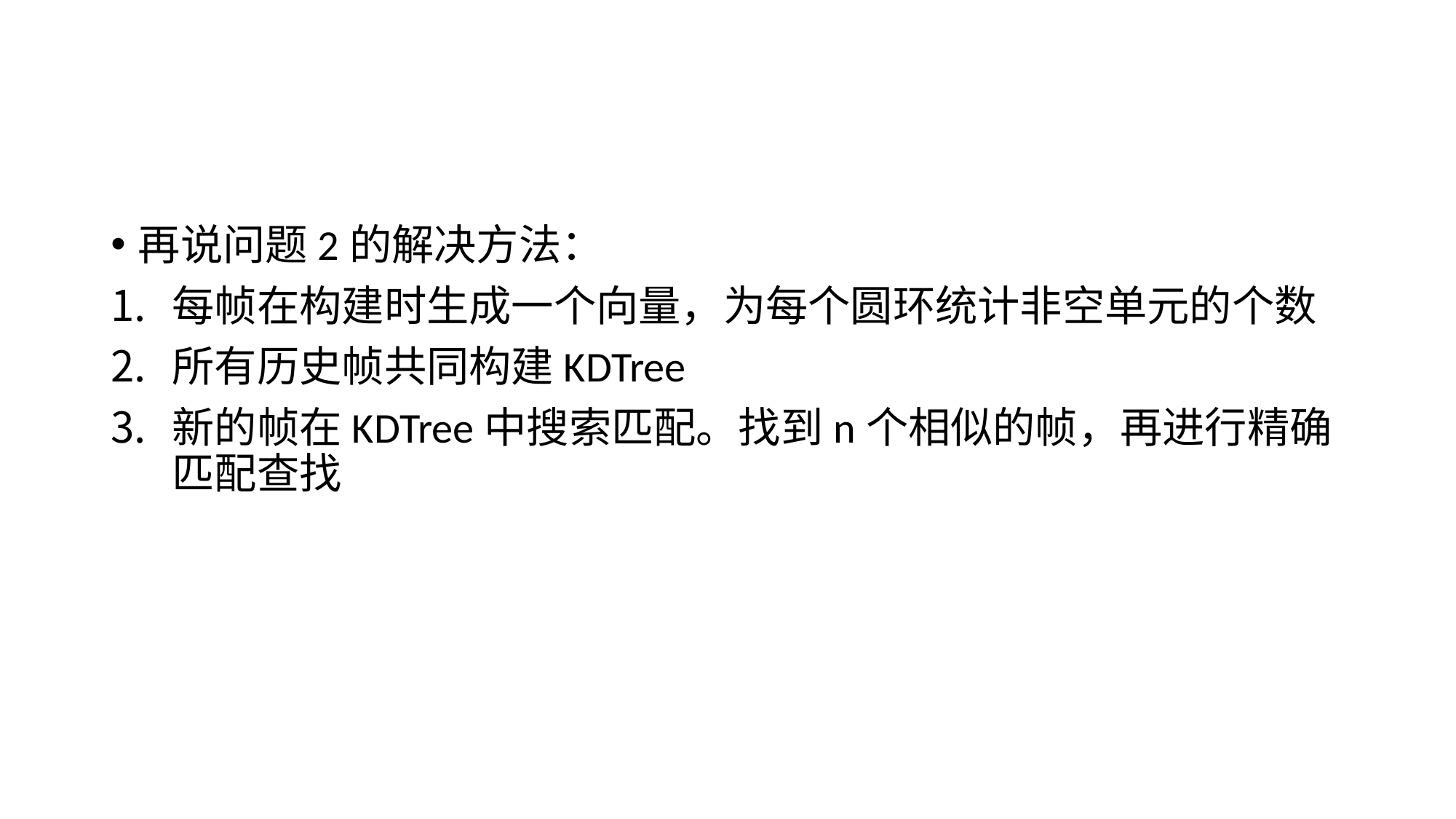

#
再说问题2的解决方法：
每帧在构建时生成一个向量，为每个圆环统计非空单元的个数
所有历史帧共同构建KDTree
新的帧在KDTree中搜索匹配。找到n个相似的帧，再进行精确匹配查找